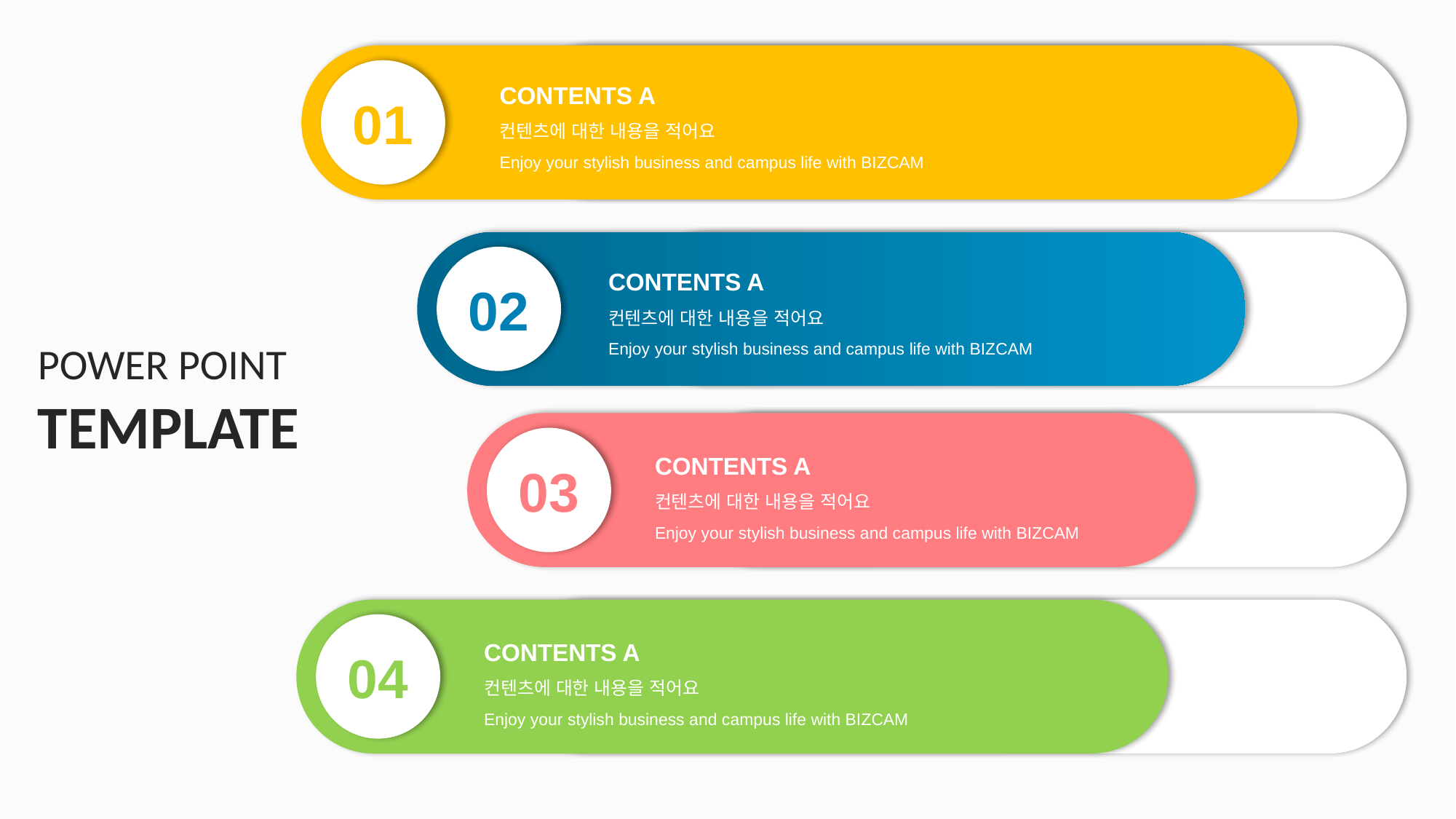

01
CONTENTS A
컨텐츠에 대한 내용을 적어요
Enjoy your stylish business and campus life with BIZCAM

02
CONTENTS A
컨텐츠에 대한 내용을 적어요
Enjoy your stylish business and campus life with BIZCAM
POWER POINT
TEMPLATE

03
CONTENTS A
컨텐츠에 대한 내용을 적어요
Enjoy your stylish business and campus life with BIZCAM

04
CONTENTS A
컨텐츠에 대한 내용을 적어요
Enjoy your stylish business and campus life with BIZCAM